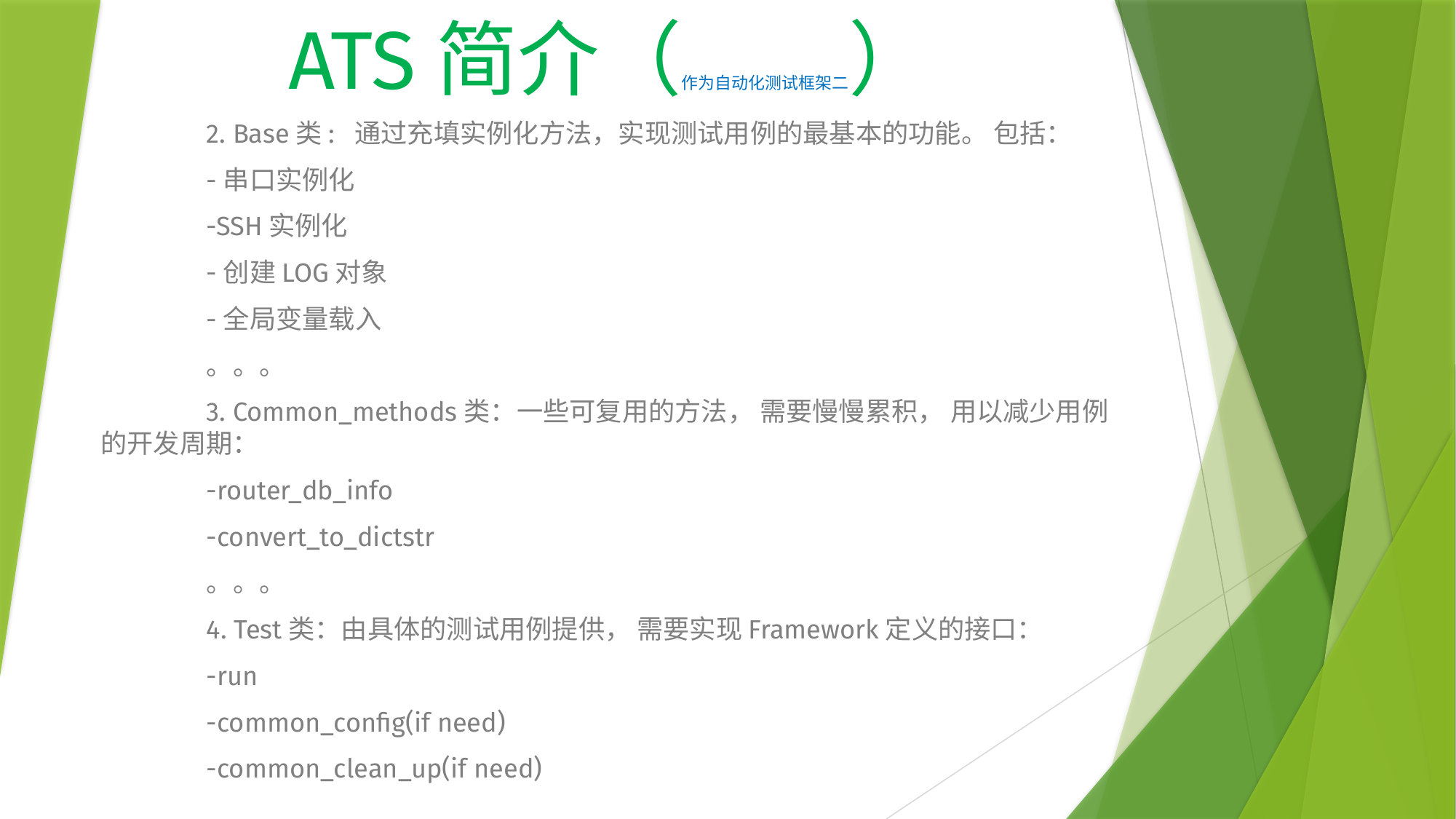

# ATS简介（作为自动化测试框架二）
	2. Base类:  通过充填实例化方法，实现测试用例的最基本的功能。 包括：
		-串口实例化
		-SSH实例化
		-创建LOG对象
		-全局变量载入
		。。。
	3. Common_methods类：一些可复用的方法， 需要慢慢累积， 用以减少用例的开发周期：
		-router_db_info
		-convert_to_dictstr
		。。。
	4. Test类：由具体的测试用例提供， 需要实现Framework定义的接口：
		-run
		-common_config(if need)
		-common_clean_up(if need)